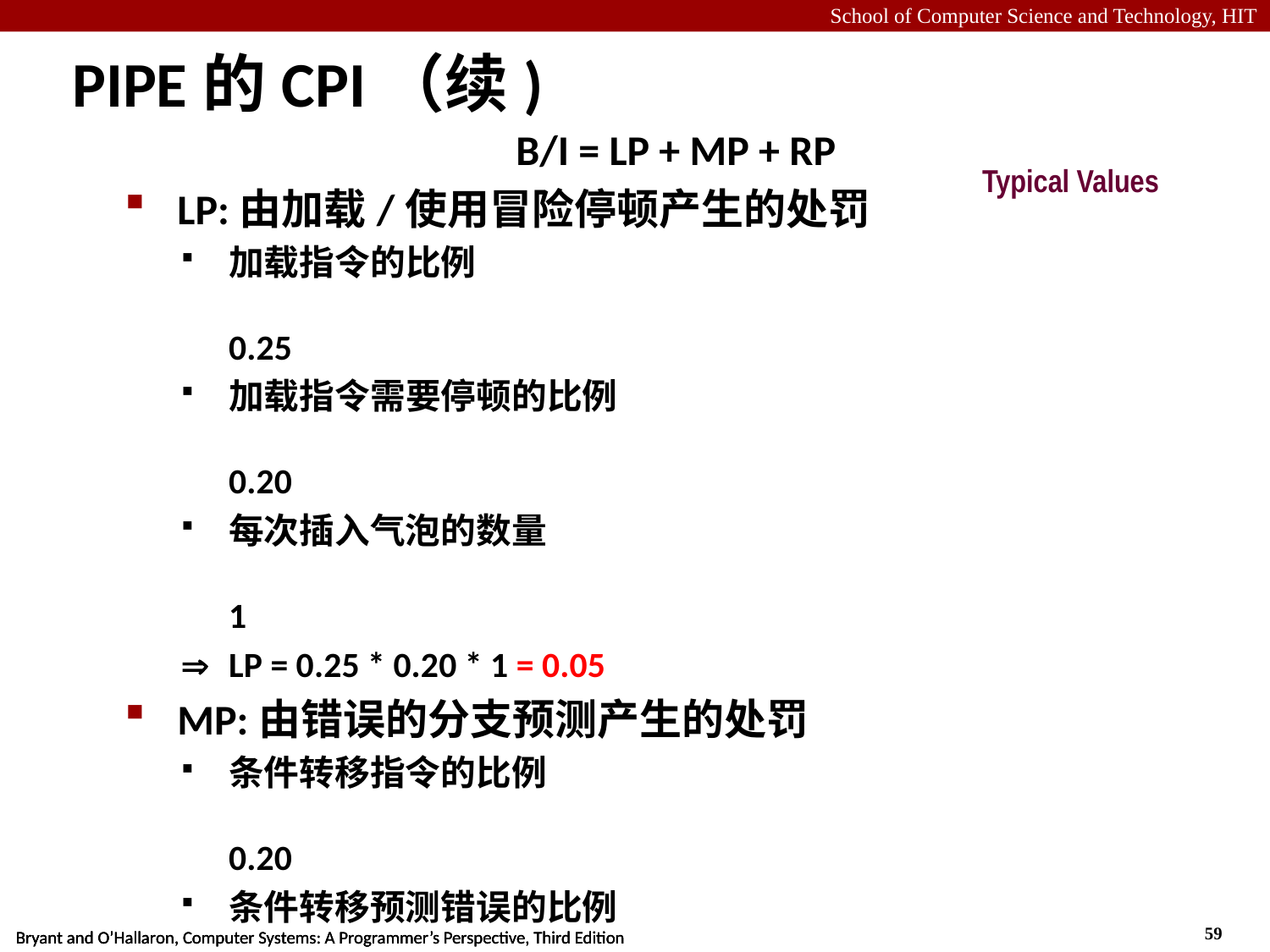

# PIPE的CPI（续)
	B/I = LP + MP + RP
LP:由加载/使用冒险停顿产生的处罚
加载指令的比例 	0.25
加载指令需要停顿的比例 	0.20
每次插入气泡的数量 	1
⇒	LP = 0.25 * 0.20 * 1 = 0.05
MP:由错误的分支预测产生的处罚
条件转移指令的比例 	0.20
条件转移预测错误的比例 	0.40
每次插入气泡的数量 	2
⇒	MP = 0.20 * 0.40 * 2 = 0.16
RP: 由ret指令产生的处罚
返回指令站的比例 	0.02
每次插入的气泡数量 	3
⇒	RP = 0.02 * 3 = 0.06
Typical Values